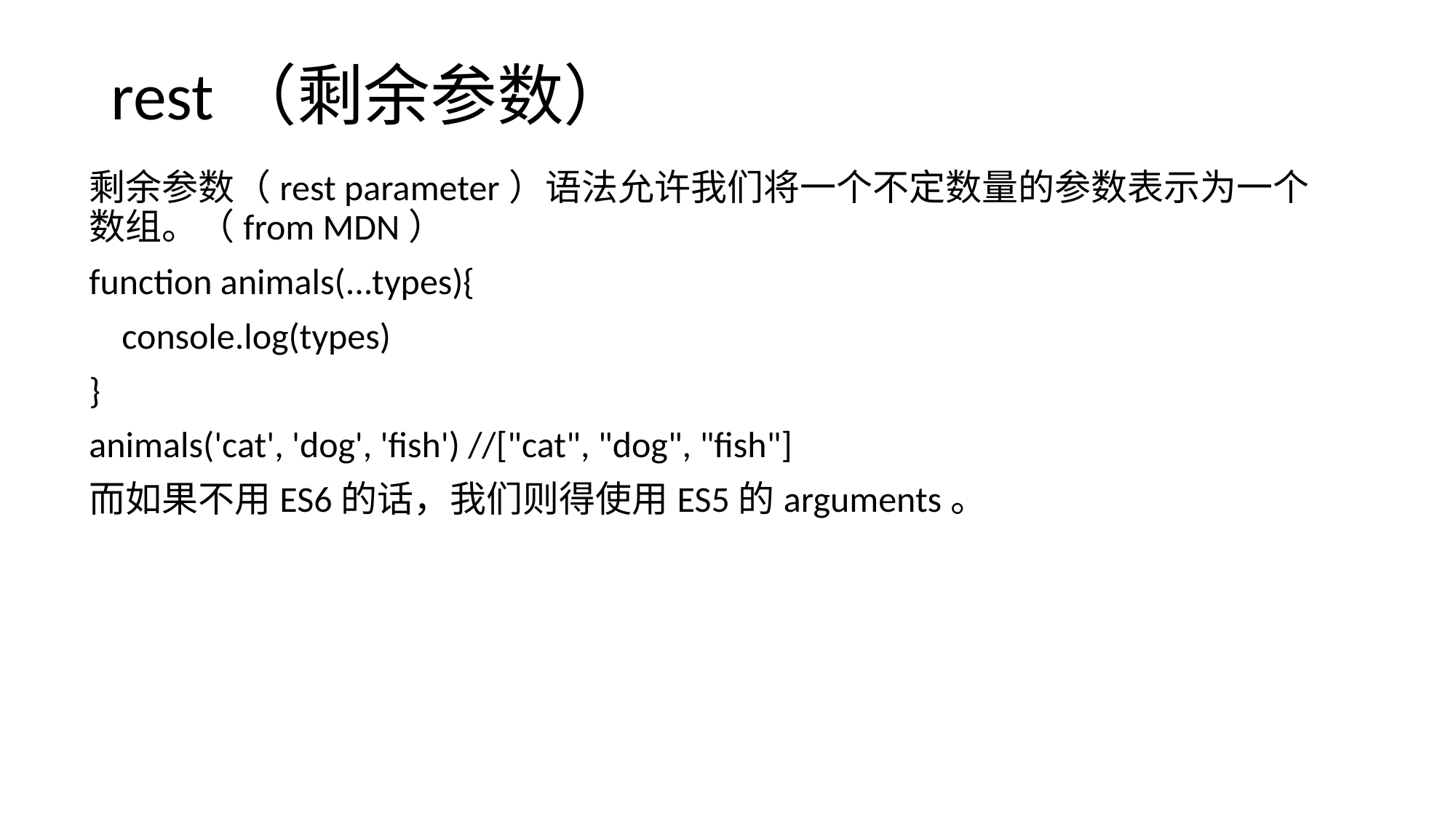

# rest（剩余参数）
剩余参数（rest parameter）语法允许我们将一个不定数量的参数表示为一个数组。（from MDN）
function animals(...types){
    console.log(types)
}
animals('cat', 'dog', 'fish') //["cat", "dog", "fish"]
而如果不用ES6的话，我们则得使用ES5的arguments。